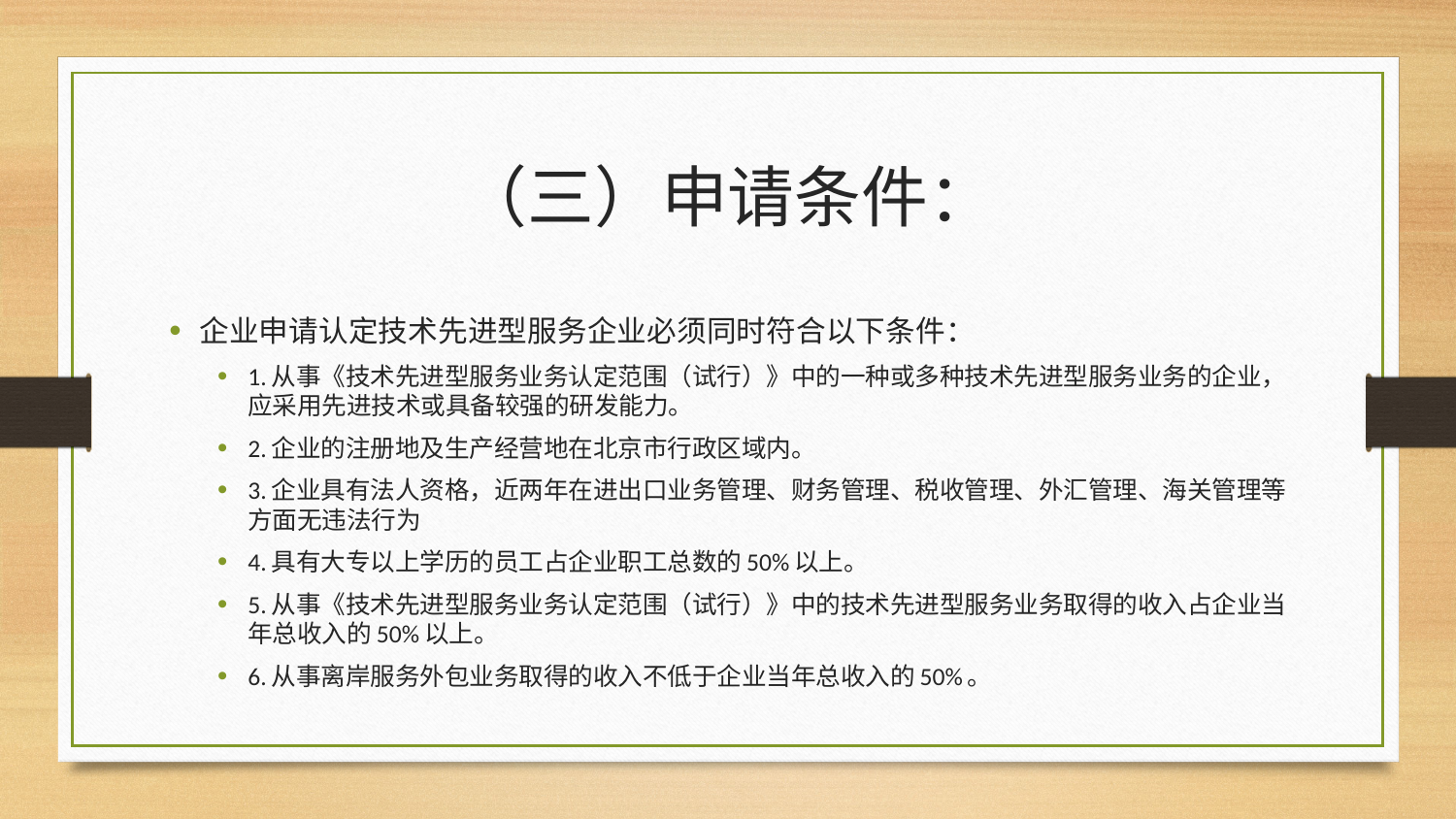

# （三）申请条件：
企业申请认定技术先进型服务企业必须同时符合以下条件：
1.从事《技术先进型服务业务认定范围（试行）》中的一种或多种技术先进型服务业务的企业，应采用先进技术或具备较强的研发能力。
2.企业的注册地及生产经营地在北京市行政区域内。
3.企业具有法人资格，近两年在进出口业务管理、财务管理、税收管理、外汇管理、海关管理等方面无违法行为
4.具有大专以上学历的员工占企业职工总数的50%以上。
5.从事《技术先进型服务业务认定范围（试行）》中的技术先进型服务业务取得的收入占企业当年总收入的50%以上。
6.从事离岸服务外包业务取得的收入不低于企业当年总收入的50%。